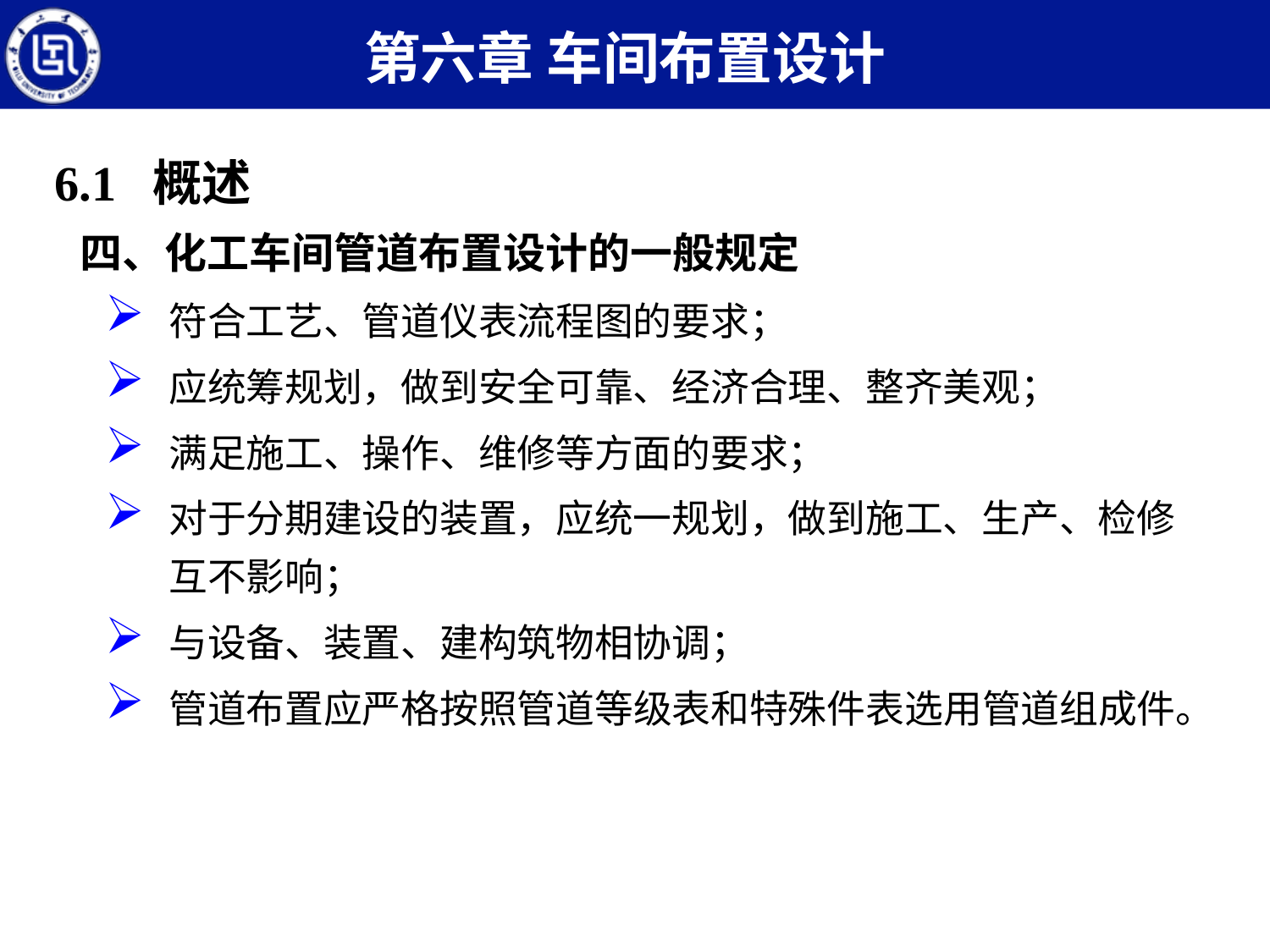

第六章 车间布置设计
6.1  概述
四、化工车间管道布置设计的一般规定
符合工艺、管道仪表流程图的要求；
应统筹规划，做到安全可靠、经济合理、整齐美观；
满足施工、操作、维修等方面的要求；
对于分期建设的装置，应统一规划，做到施工、生产、检修互不影响；
与设备、装置、建构筑物相协调；
管道布置应严格按照管道等级表和特殊件表选用管道组成件。